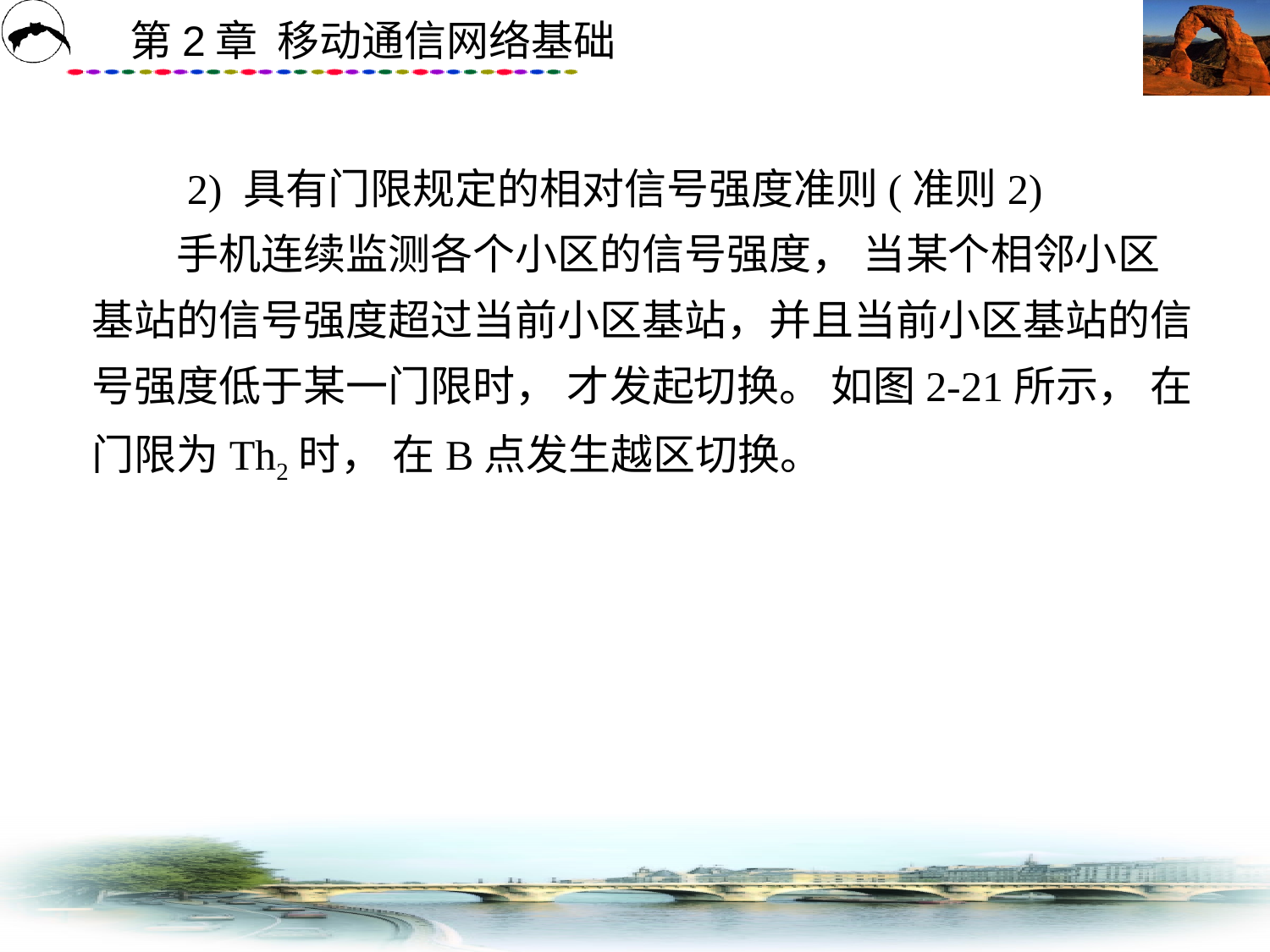

# 2) 具有门限规定的相对信号强度准则(准则2) 　　手机连续监测各个小区的信号强度， 当某个相邻小区基站的信号强度超过当前小区基站，并且当前小区基站的信号强度低于某一门限时， 才发起切换。 如图2-21所示， 在门限为Th2时， 在B点发生越区切换。